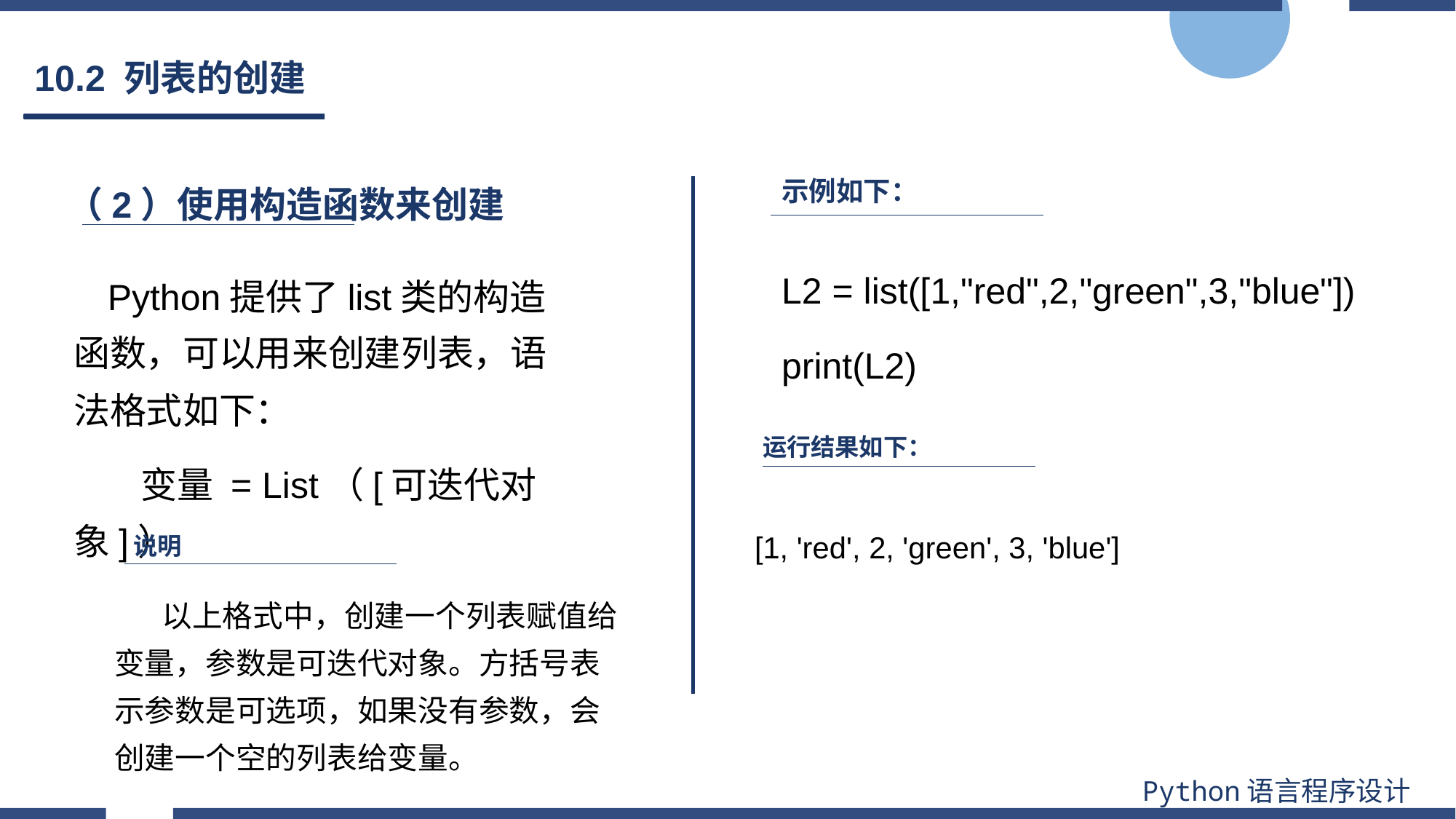

# 10.2 列表的创建
示例如下：
（2）使用构造函数来创建
L2 = list([1,"red",2,"green",3,"blue"])
print(L2)

Python提供了list类的构造函数，可以用来创建列表，语法格式如下：
   变量 = List（[可迭代对象]）
运行结果如下：

[1, 'red', 2, 'green', 3, 'blue']
说明
      以上格式中，创建一个列表赋值给变量，参数是可迭代对象。方括号表示参数是可选项，如果没有参数，会创建一个空的列表给变量。